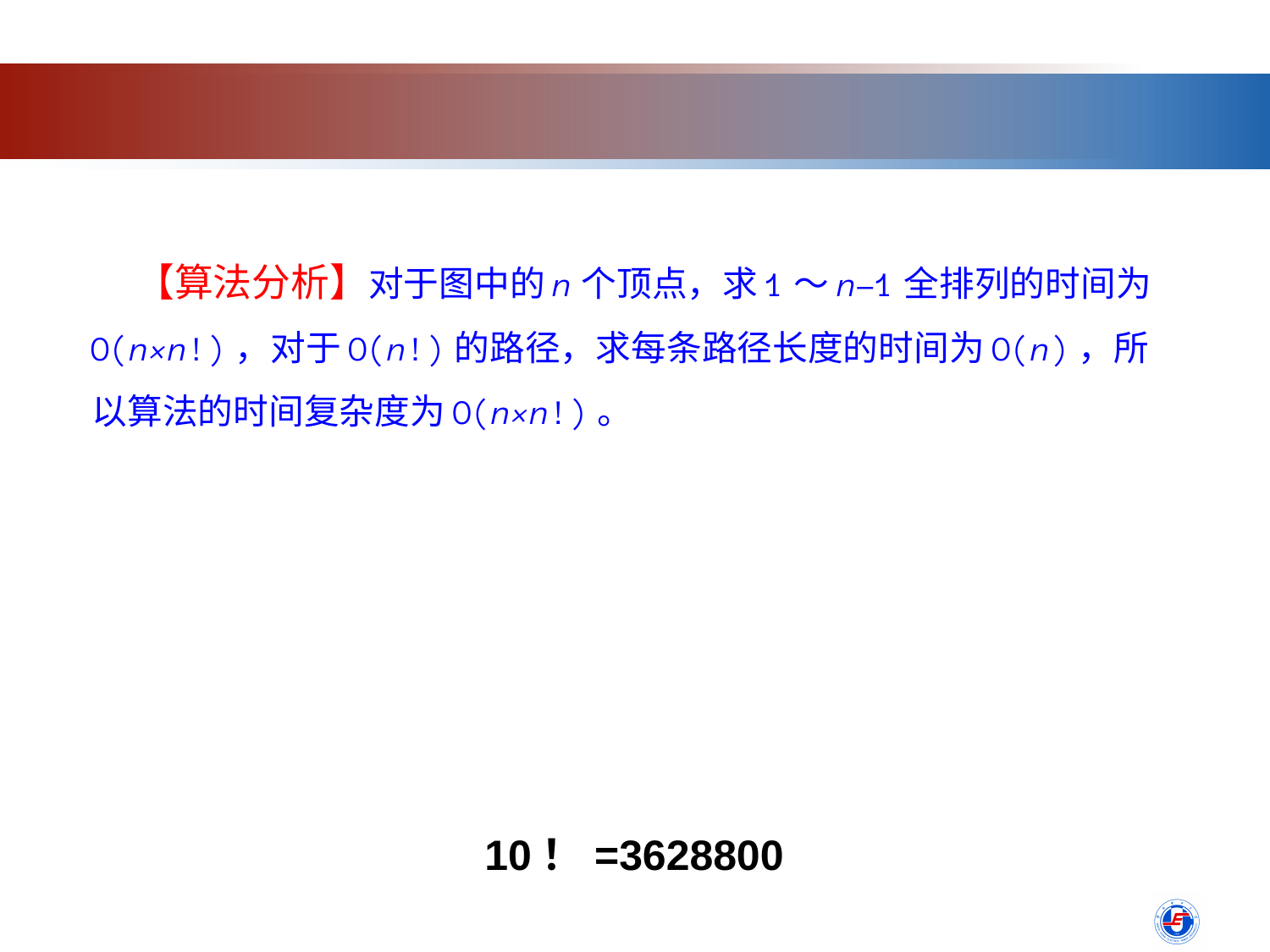

【算法分析】对于图中的n个顶点，求1～n-1全排列的时间为O(n×n!)，对于O(n!)的路径，求每条路径长度的时间为O(n)，所以算法的时间复杂度为O(n×n!)。

10！=3628800